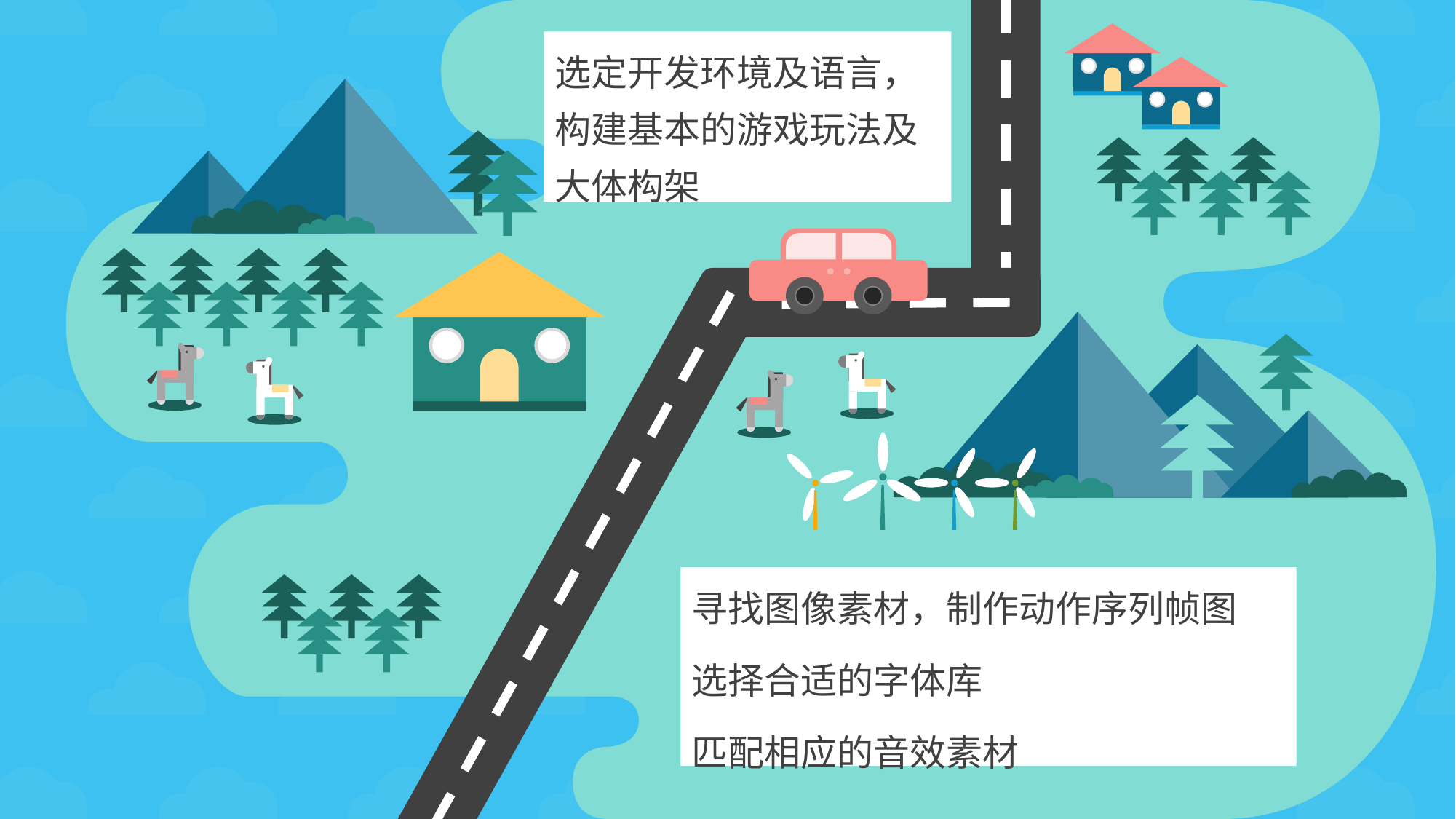

选定开发环境及语言，构建基本的游戏玩法及大体构架

寻找图像素材，制作动作序列帧图
选择合适的字体库
匹配相应的音效素材